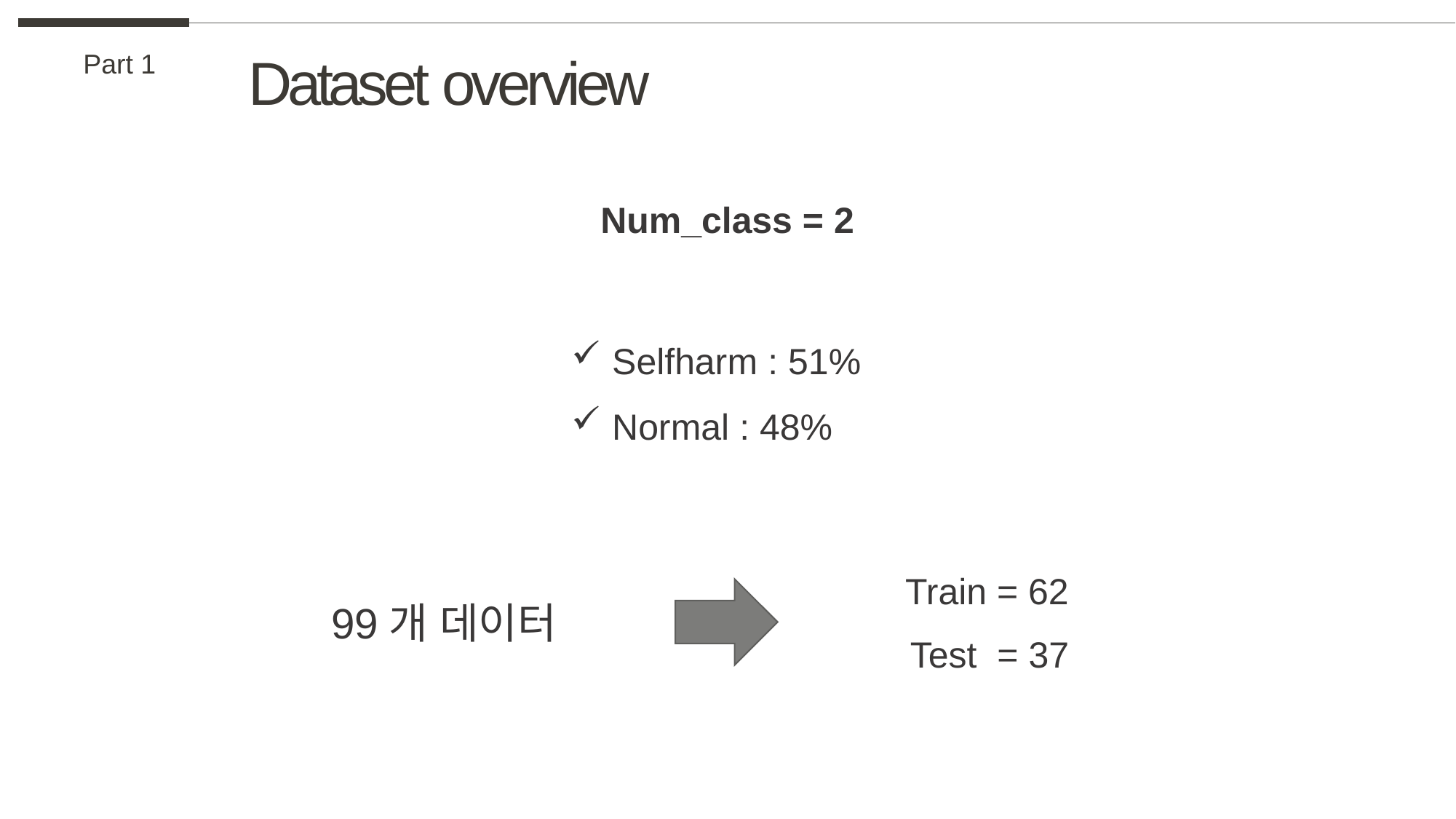

Dataset overview
Part 1
Num_class = 2
Selfharm : 51%
Normal : 48%
Train = 62
Test  = 37

99개 데이터